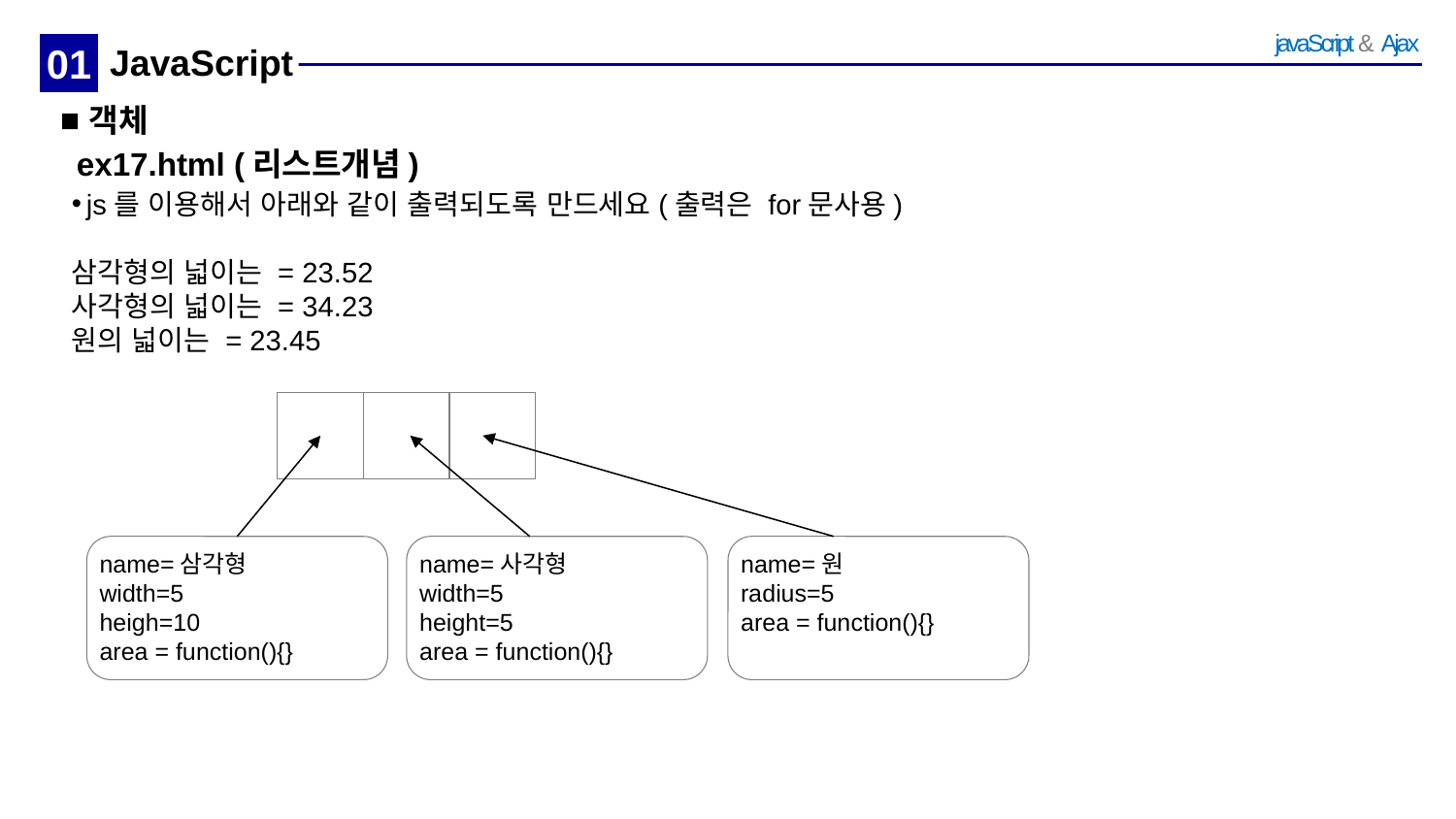

01
# JavaScript
객체

ex17.html (리스트개념)
js를 이용해서 아래와 같이 출력되도록 만드세요(출력은 for문사용)
삼각형의 넓이는 = 23.52
사각형의 넓이는 = 34.23
원의 넓이는 = 23.45

name=삼각형
width=5
heigh=10
area = function(){}
name=사각형
width=5
height=5
area = function(){}
name=원
radius=5
area = function(){}